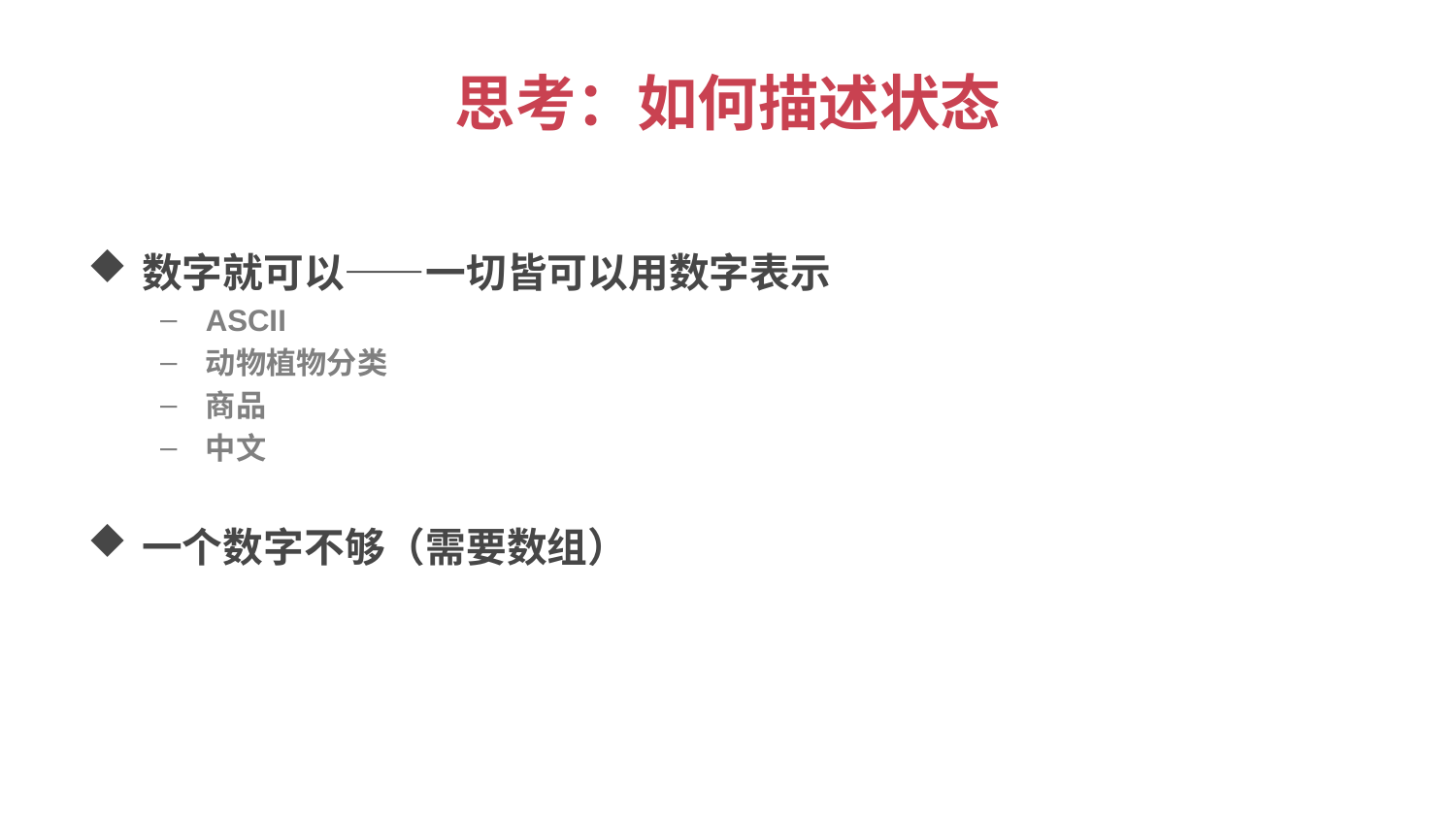

# 思考：如何描述状态
数字就可以——一切皆可以用数字表示
ASCII
动物植物分类
商品
中文
一个数字不够（需要数组）